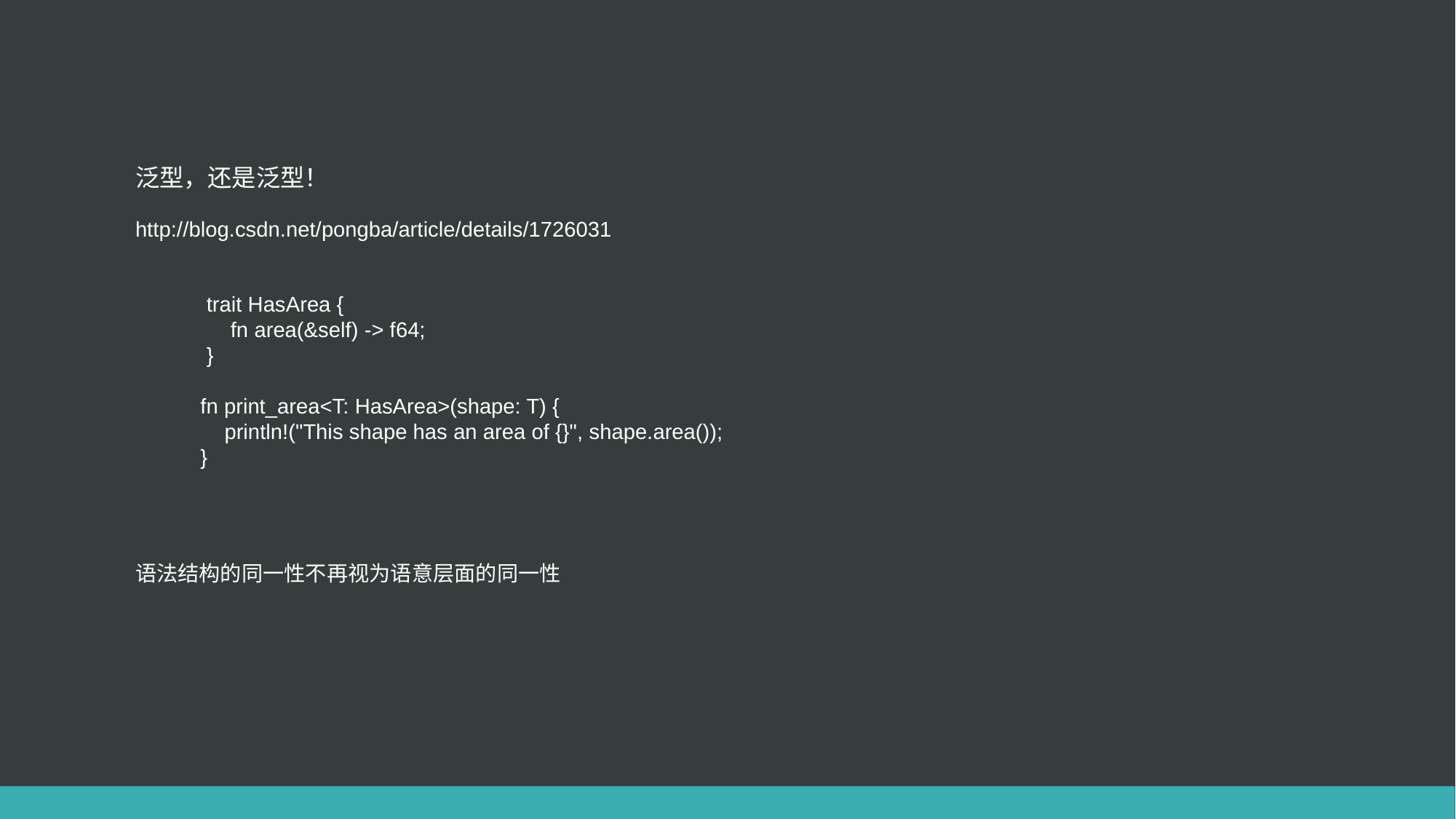

泛型，还是泛型！
http://blog.csdn.net/pongba/article/details/1726031

语法结构的同一性不再视为语意层面的同一性
 trait HasArea {
     fn area(&self) -> f64;
 }

fn print_area<T: HasArea>(shape: T) {
    println!("This shape has an area of {}", shape.area());
}